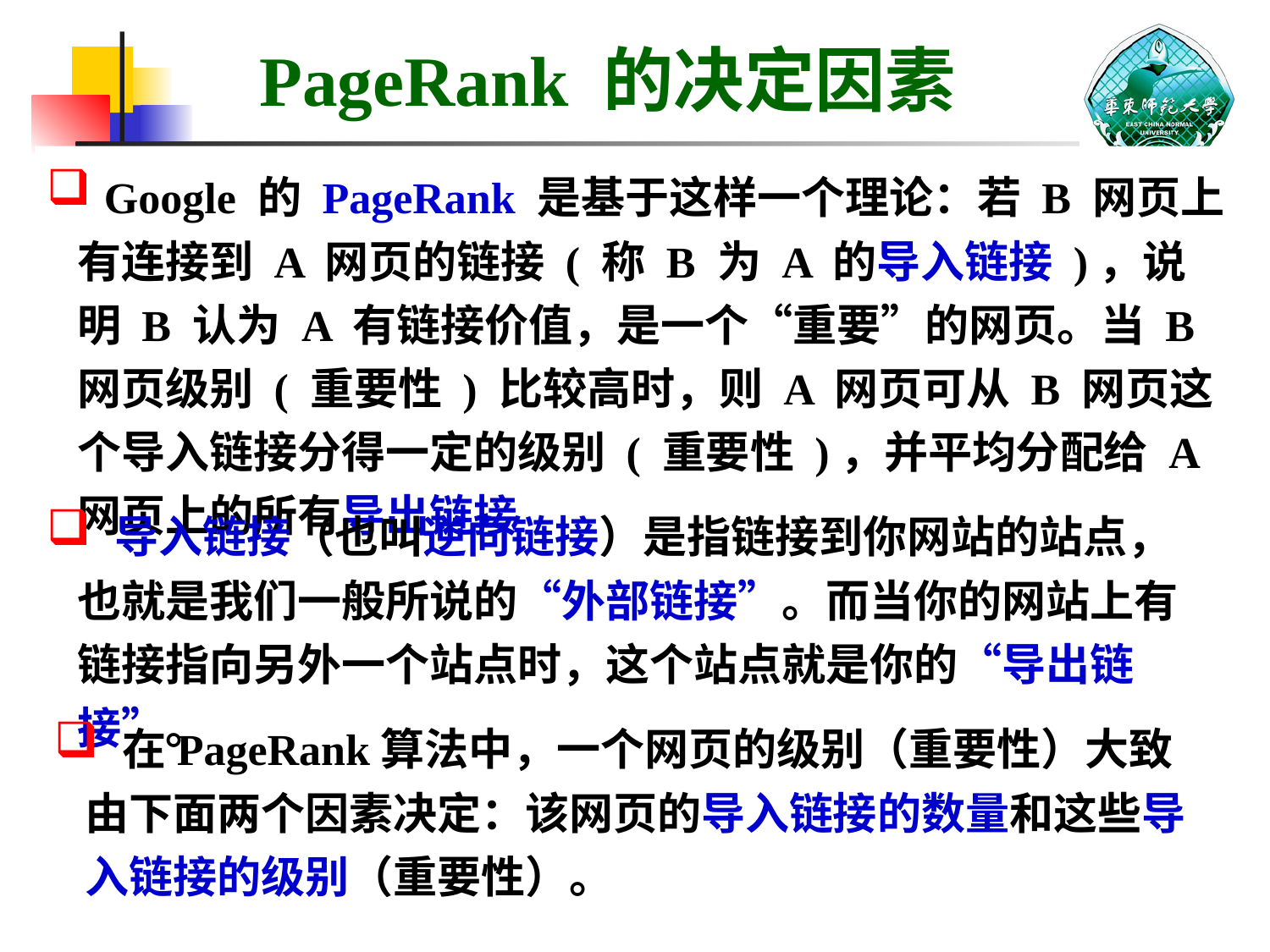

# PageRank 的决定因素
 Google 的 PageRank 是基于这样一个理论：若 B 网页上有连接到 A 网页的链接 ( 称 B 为 A 的导入链接 )，说明 B 认为 A 有链接价值，是一个“重要”的网页。当 B 网页级别 ( 重要性 ) 比较高时，则 A 网页可从 B 网页这个导入链接分得一定的级别 ( 重要性 )，并平均分配给 A 网页上的所有导出链接
 导入链接（也叫逆向链接）是指链接到你网站的站点，也就是我们一般所说的“外部链接”。而当你的网站上有链接指向另外一个站点时，这个站点就是你的“导出链接”。
 在PageRank算法中，一个网页的级别（重要性）大致由下面两个因素决定：该网页的导入链接的数量和这些导入链接的级别（重要性）。